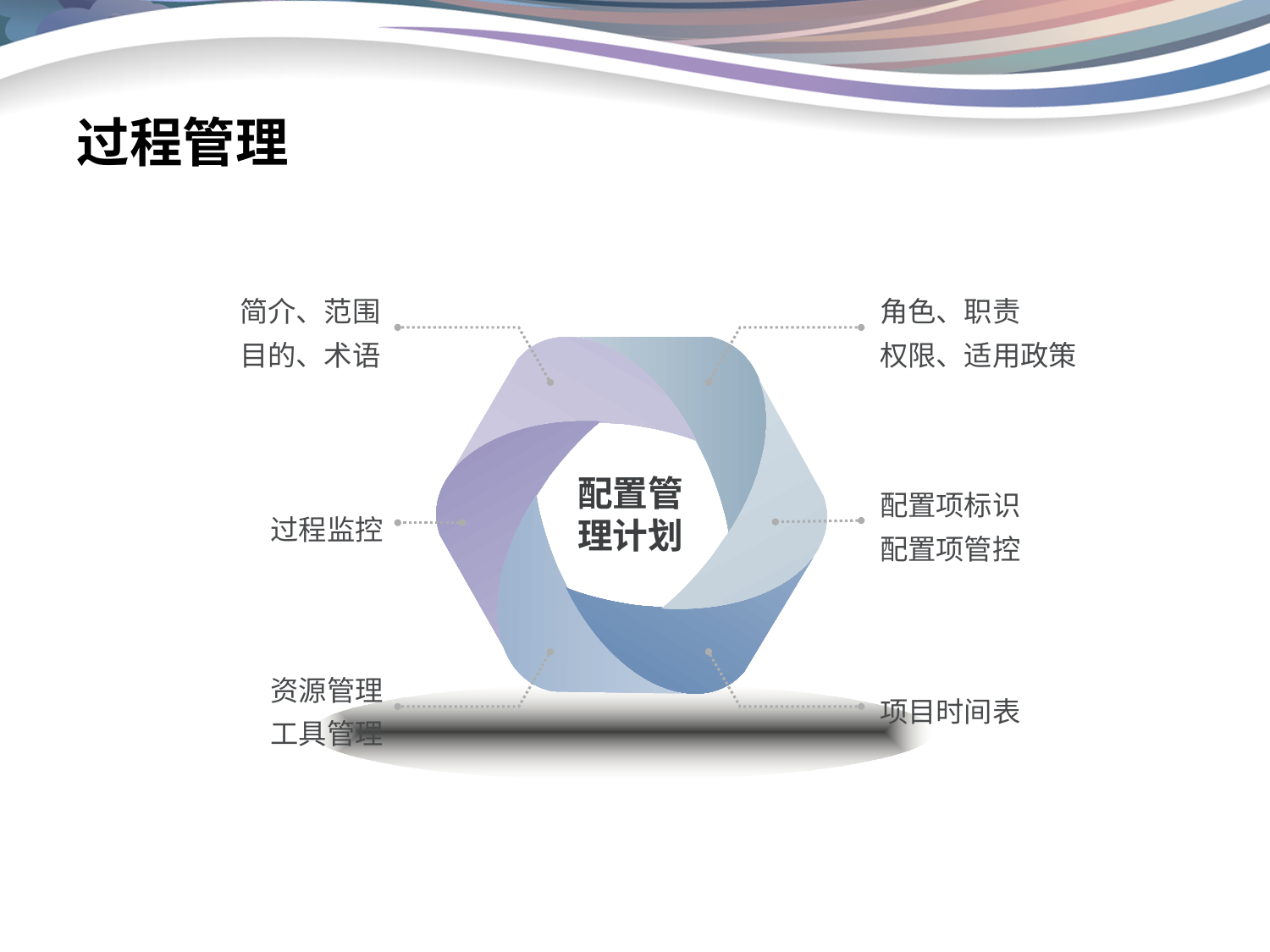

# 过程管理

简介、范围
目的、术语
角色、职责
权限、适用政策

配置管理计划
配置项标识
配置项管控
过程监控

资源管理
工具管理
项目时间表